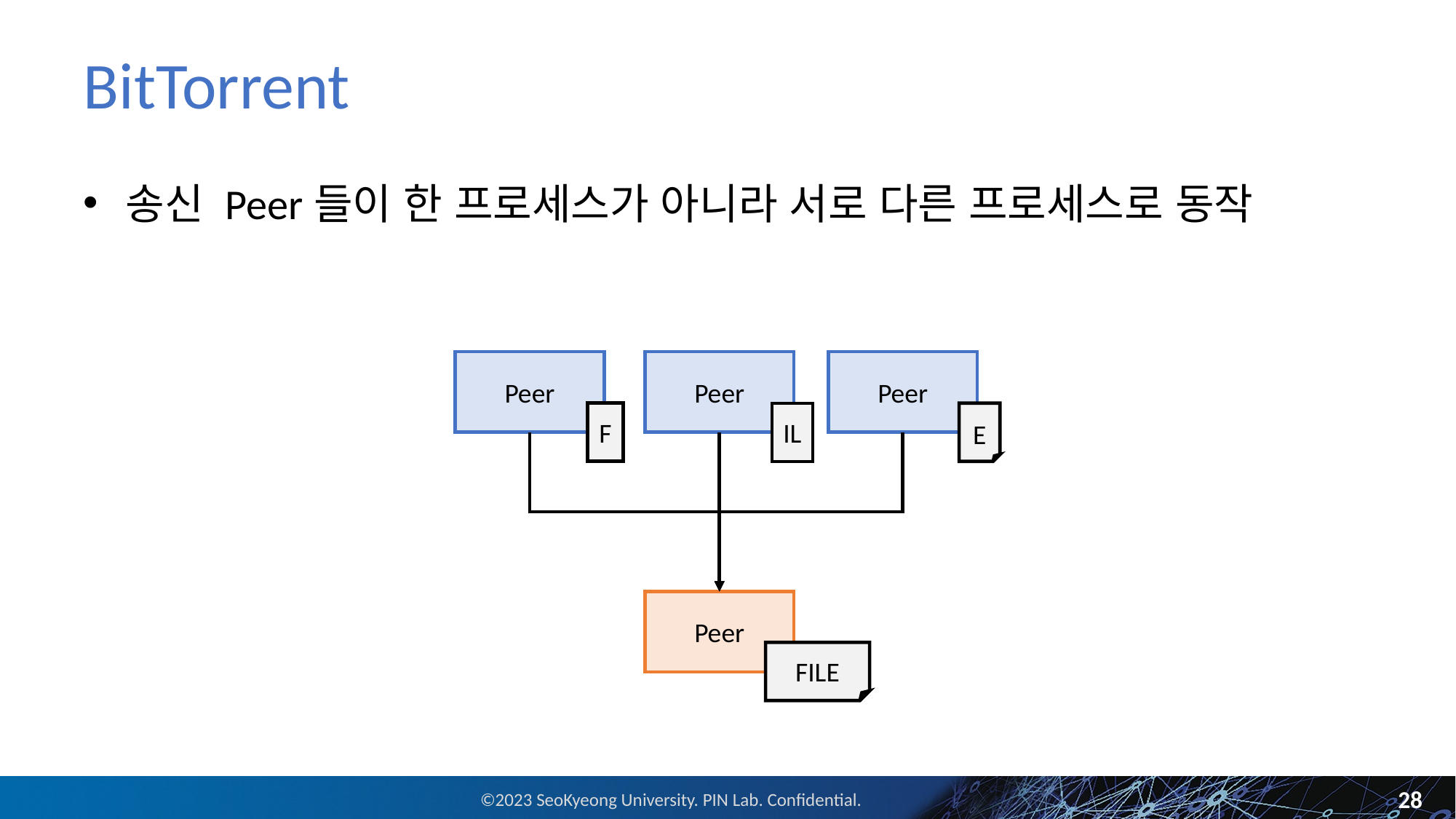

# BitTorrent
송신 Peer들이 한 프로세스가 아니라 서로 다른 프로세스로 동작
Peer
Peer
Peer
F

E
IL
Peer

FILE
28